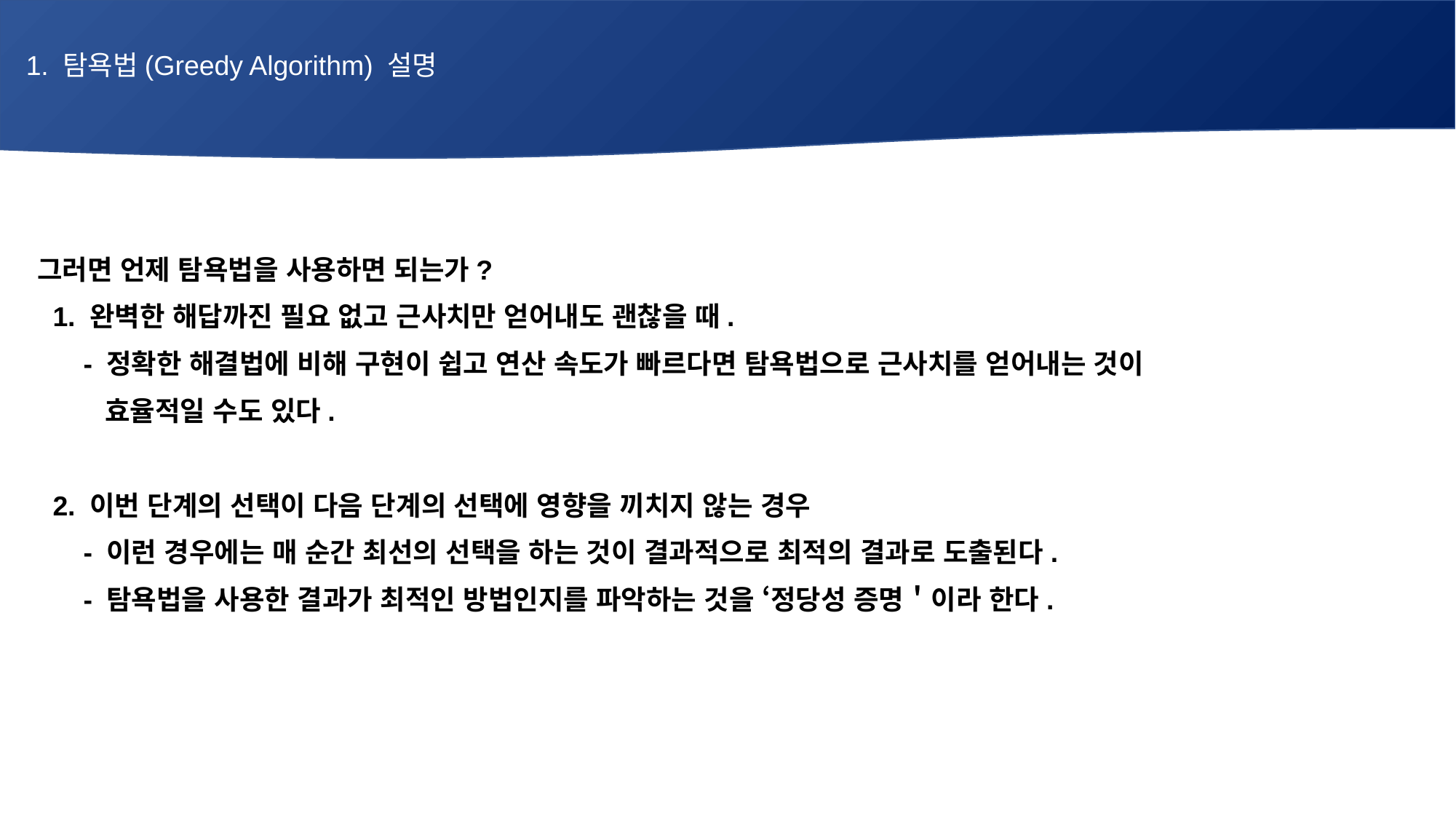

1. 탐욕법(Greedy Algorithm) 설명
# 매주 1 과제 LV2
그러면 언제 탐욕법을 사용하면 되는가?
  1. 완벽한 해답까진 필요 없고 근사치만 얻어내도 괜찮을 때.
      - 정확한 해결법에 비해 구현이 쉽고 연산 속도가 빠르다면 탐욕법으로 근사치를 얻어내는 것이
        효율적일 수도 있다.

  2. 이번 단계의 선택이 다음 단계의 선택에 영향을 끼치지 않는 경우
      - 이런 경우에는 매 순간 최선의 선택을 하는 것이 결과적으로 최적의 결과로 도출된다.
      - 탐욕법을 사용한 결과가 최적인 방법인지를 파악하는 것을 ‘정당성 증명＇이라 한다.